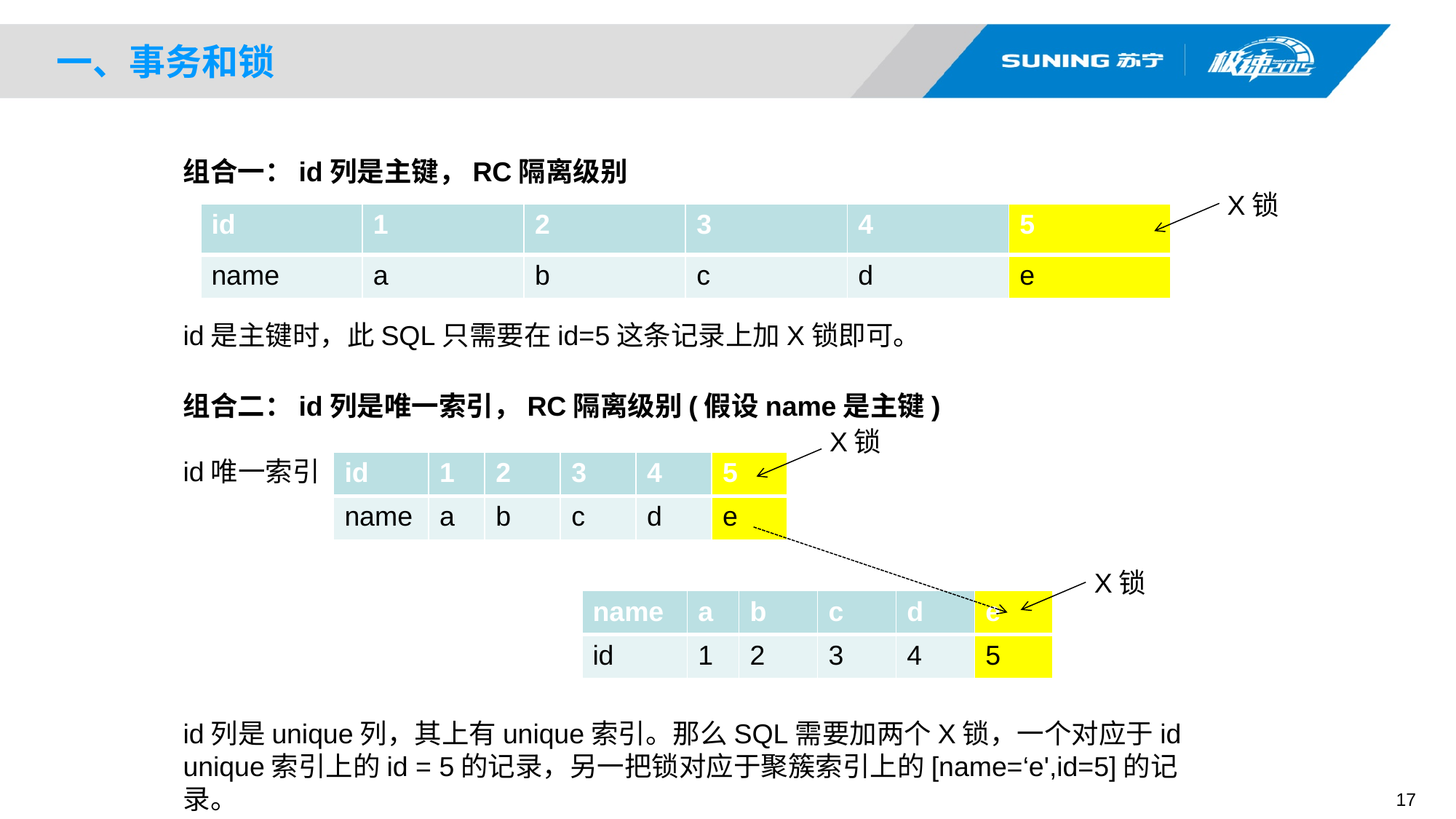

# 一、事务和锁
组合一：id列是主键，RC隔离级别

id是主键时，此SQL只需要在id=5这条记录上加X锁即可。
X锁
| id | 1 | 2 | 3 | 4 | 5 |
| --- | --- | --- | --- | --- | --- |
| name | a | b | c | d | e |
组合二：id列是唯一索引，RC隔离级别(假设name是主键)

id唯一索引

					表数据

id列是unique列，其上有unique索引。那么SQL需要加两个X锁，一个对应于id unique索引上的id = 5的记录，另一把锁对应于聚簇索引上的[name=‘e',id=5]的记录。

X锁
| id | 1 | 2 | 3 | 4 | 5 |
| --- | --- | --- | --- | --- | --- |
| name | a | b | c | d | e |
X锁
| name | a | b | c | d | e |
| --- | --- | --- | --- | --- | --- |
| id | 1 | 2 | 3 | 4 | 5 |